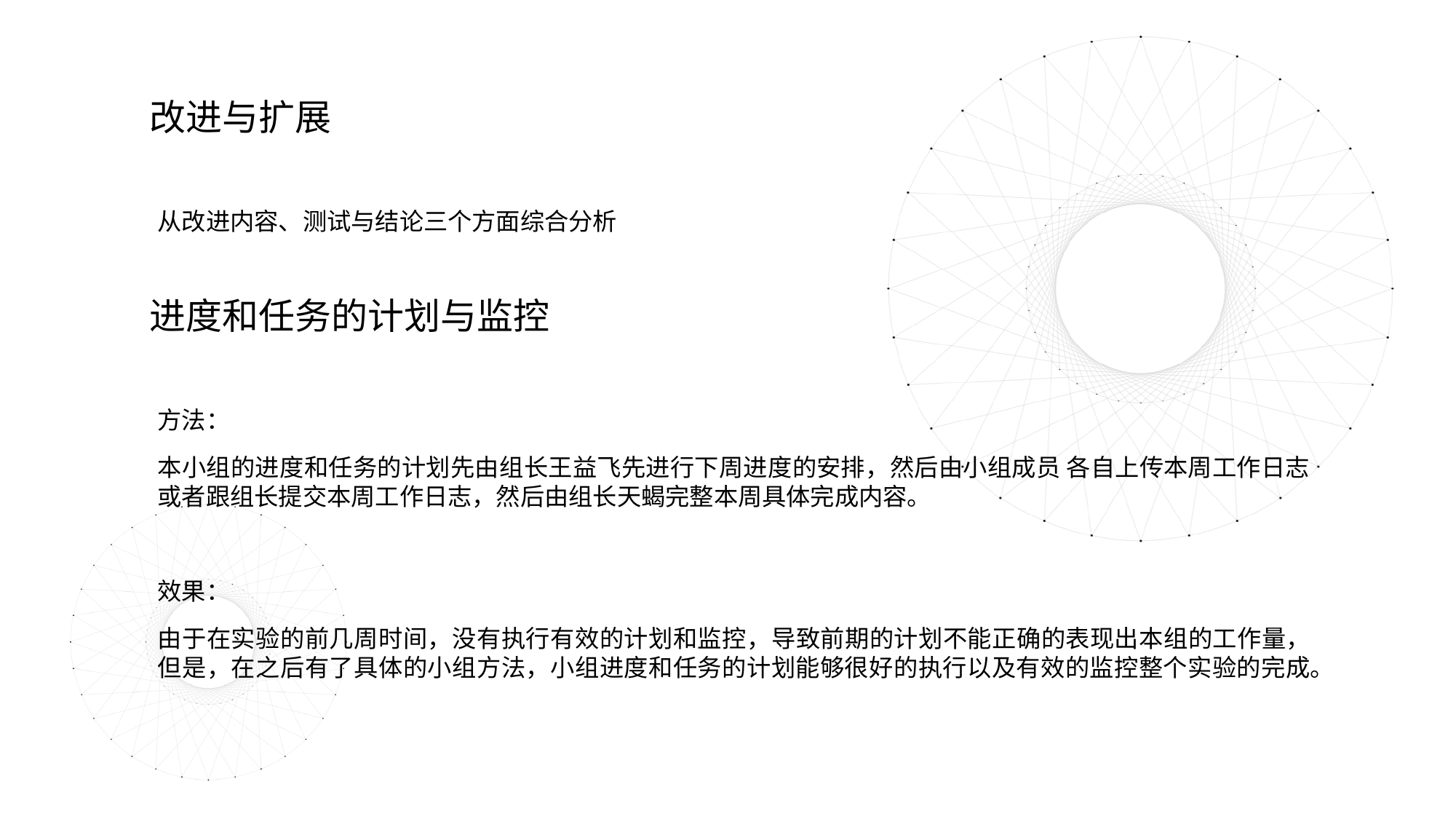

改进与扩展

从改进内容、测试与结论三个方面综合分析
进度和任务的计划与监控

方法：
本小组的进度和任务的计划先由组长王益飞先进行下周进度的安排，然后由小组成员 各自上传本周工作日志或者跟组长提交本周工作日志，然后由组长天蝎完整本周具体完成内容。

效果：
由于在实验的前几周时间，没有执行有效的计划和监控，导致前期的计划不能正确的表现出本组的工作量，但是，在之后有了具体的小组方法，小组进度和任务的计划能够很好的执行以及有效的监控整个实验的完成。